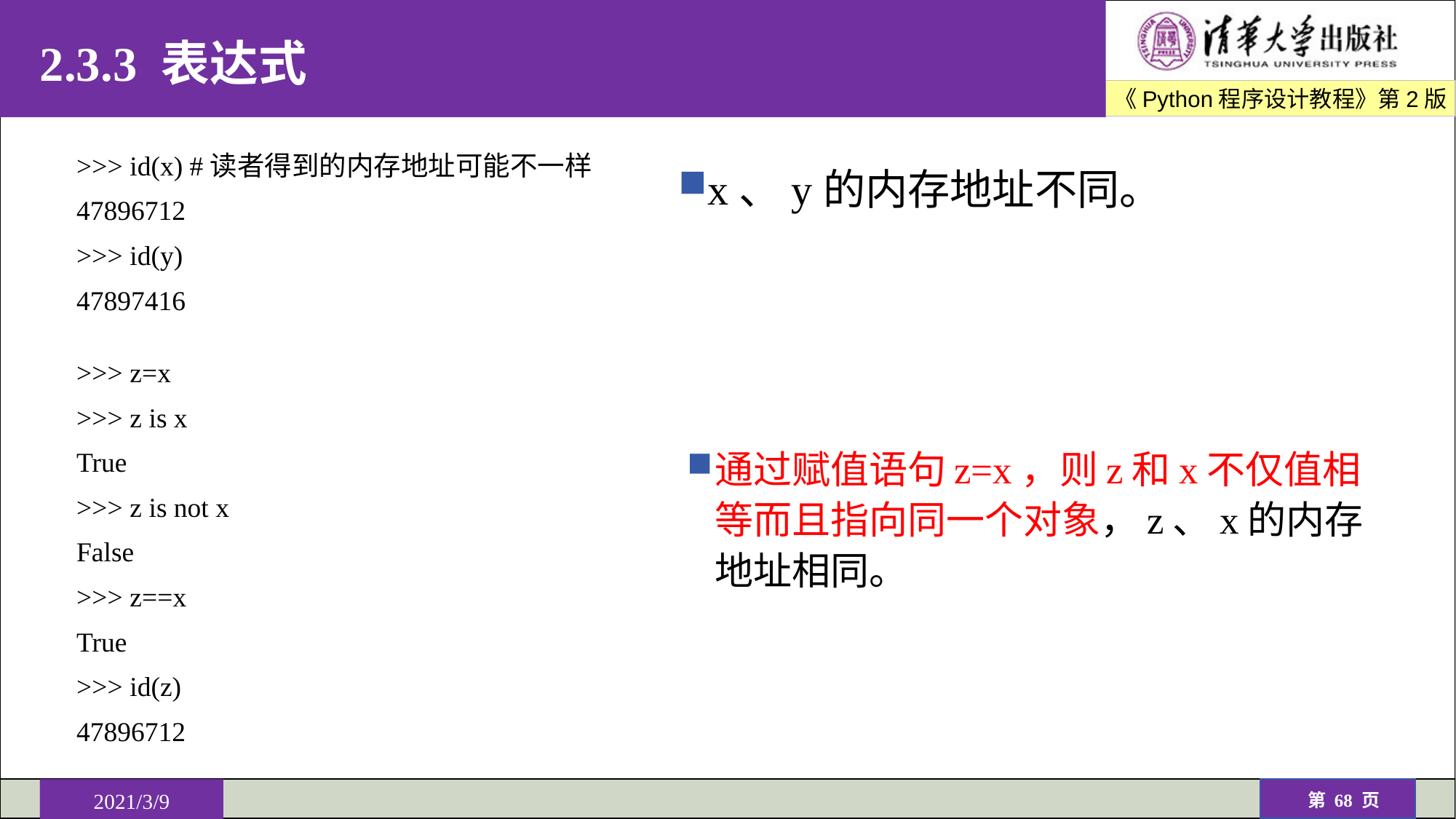

# 2.3.3 表达式
>>> id(x) #读者得到的内存地址可能不一样
47896712
>>> id(y)
47897416
x、y的内存地址不同。
>>> z=x
>>> z is x
True
>>> z is not x
False
>>> z==x
True
>>> id(z)
47896712
通过赋值语句z=x，则z和x不仅值相等而且指向同一个对象，z、x的内存地址相同。